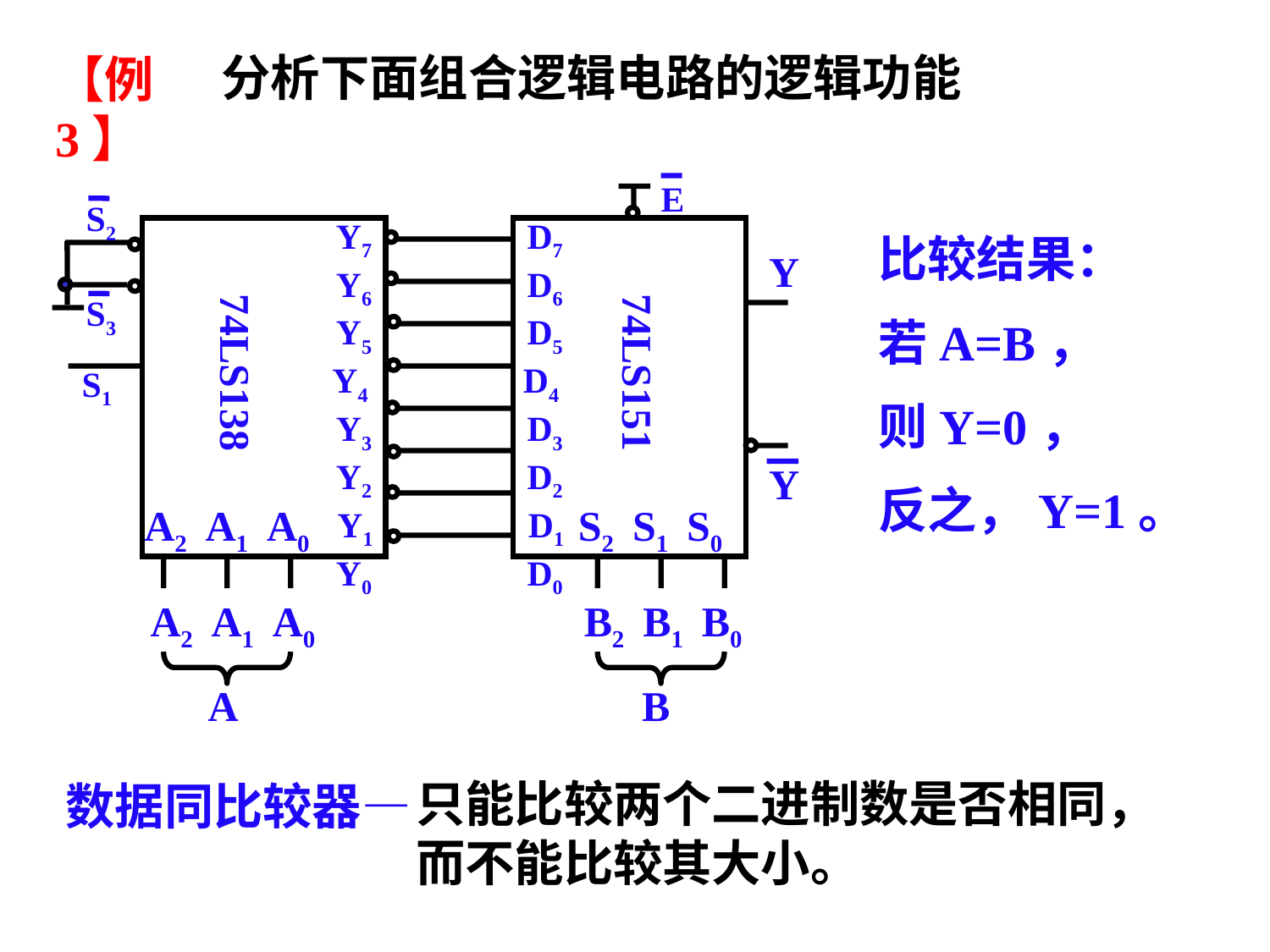

分析下面组合逻辑电路的逻辑功能
【例3】
E

S2

 Y7
 Y6
 Y5
 Y4
 Y3
 Y2
  Y1
 Y0
 D7
 D6
 D5
 D4
 D3
 D2
  D1
 D0

Y

S3

74LS138
74LS151
S1

Y

A2   A1   A0

S2   S1   S0

A2   A1   A0
B2   B1   B0

A
B
比较结果：
若A=B，
则Y=0，
反之，Y=1。
只能比较两个二进制数是否相同，而不能比较其大小。
# 数据同比较器—